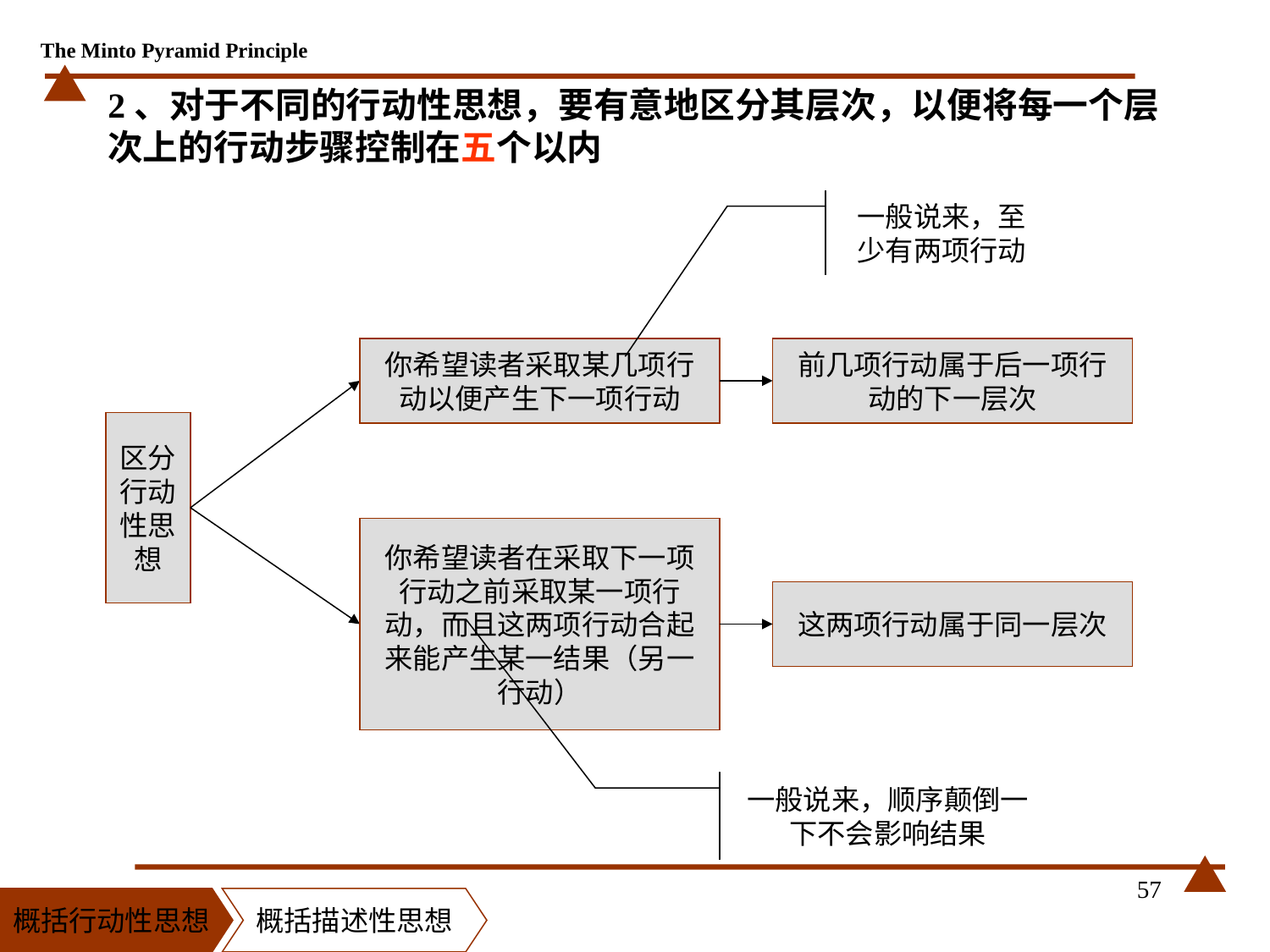

# 2、对于不同的行动性思想，要有意地区分其层次，以便将每一个层次上的行动步骤控制在五个以内
一般说来，至少有两项行动
你希望读者采取某几项行动以便产生下一项行动
前几项行动属于后一项行动的下一层次
区分行动性思想
你希望读者在采取下一项行动之前采取某一项行动，而且这两项行动合起来能产生某一结果（另一行动）
这两项行动属于同一层次
一般说来，顺序颠倒一下不会影响结果
57
概括行动性思想
概括描述性思想